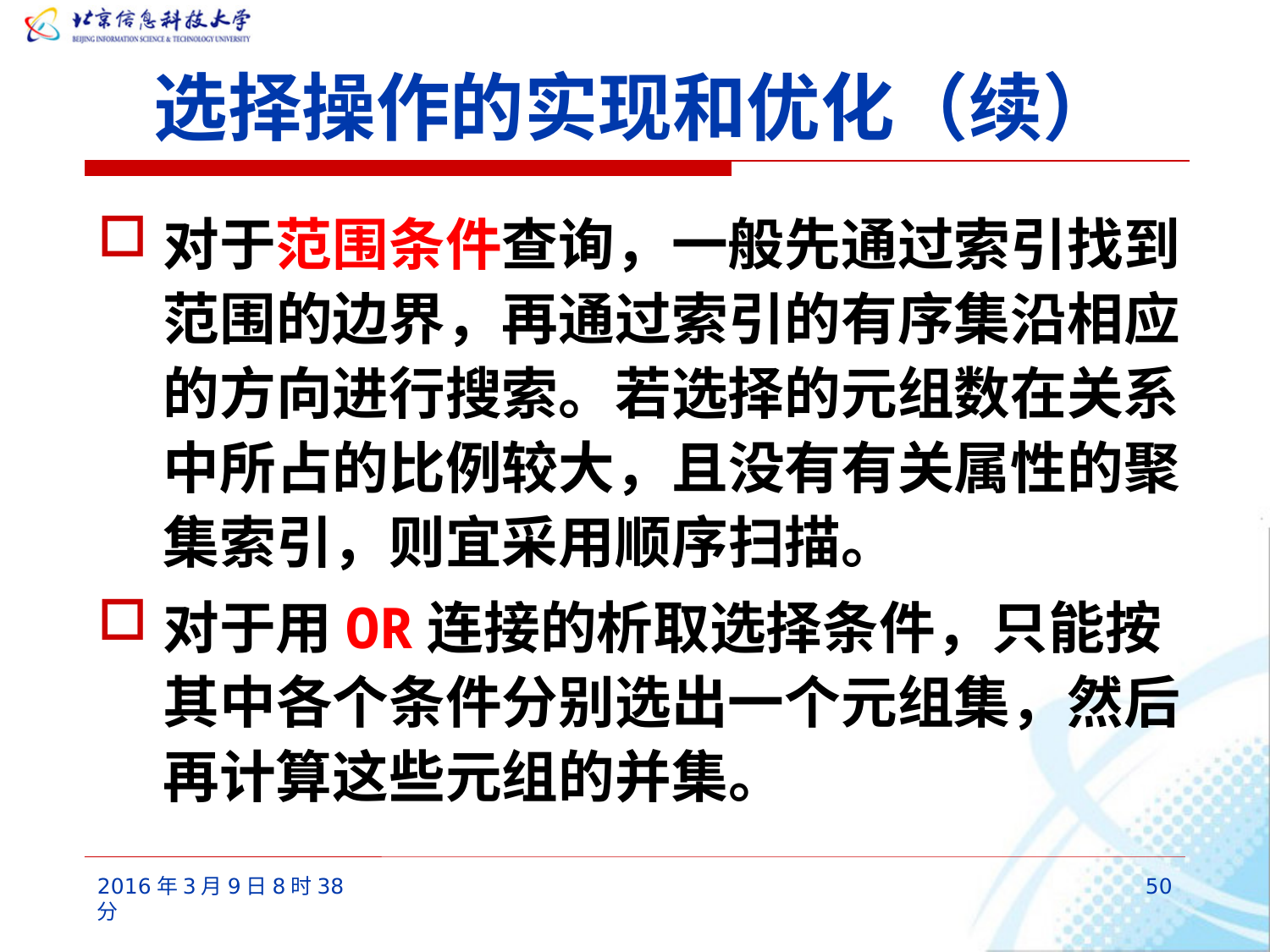

# 选择操作的实现和优化（续）
对于范围条件查询，一般先通过索引找到范围的边界，再通过索引的有序集沿相应的方向进行搜索。若选择的元组数在关系中所占的比例较大，且没有有关属性的聚集索引，则宜采用顺序扫描。
对于用OR连接的析取选择条件，只能按其中各个条件分别选出一个元组集，然后再计算这些元组的并集。
2016年3月9日8时38分
50